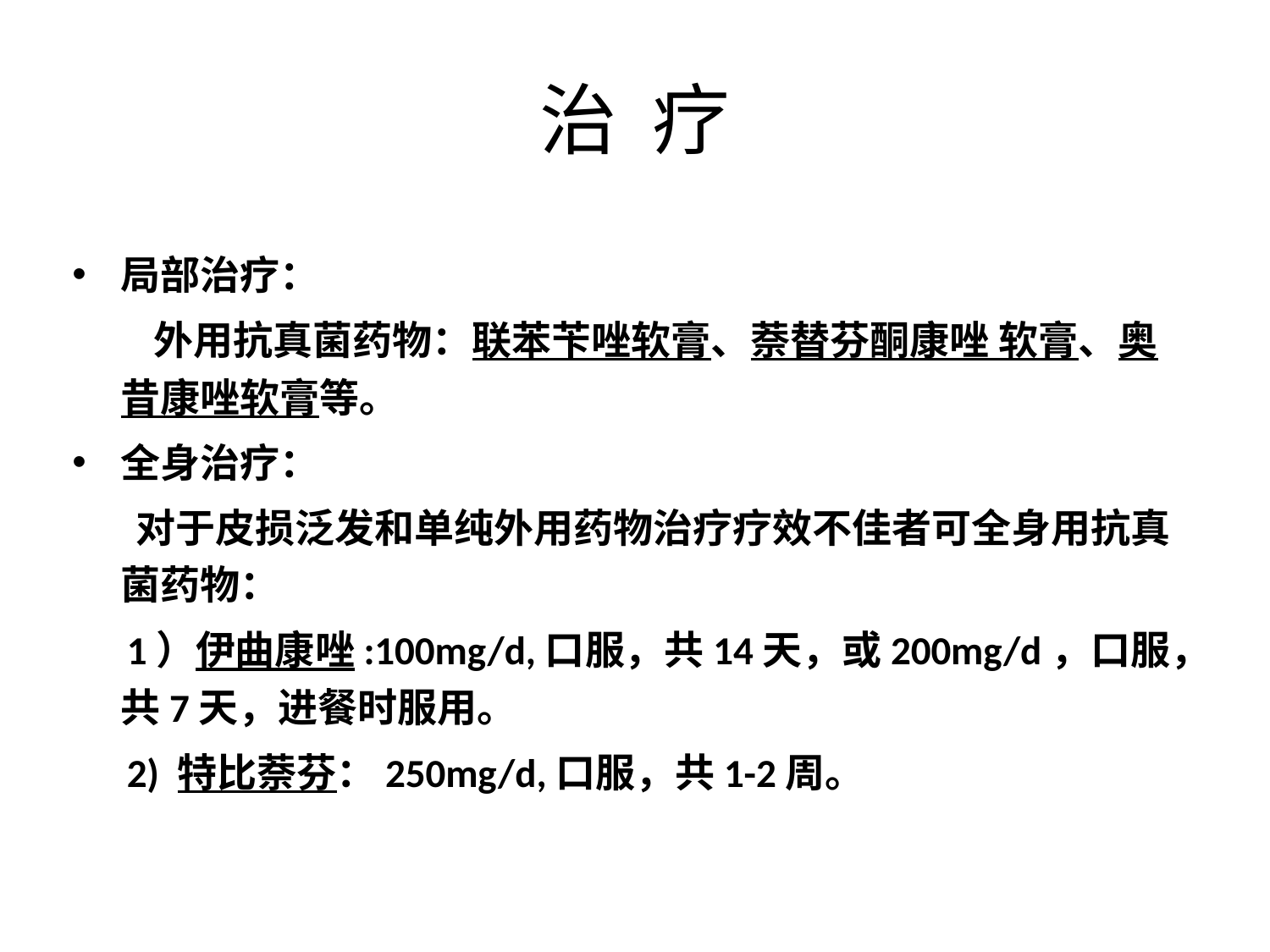

# 治  疗

局部治疗：
        外用抗真菌药物：联苯苄唑软膏、萘替芬酮康唑 软膏、奥昔康唑软膏等。
全身治疗：
      对于皮损泛发和单纯外用药物治疗疗效不佳者可全身用抗真菌药物：
      1）伊曲康唑:100mg/d,口服，共14天，或200mg/d，口服，共7天，进餐时服用。
      2) 特比萘芬：250mg/d,口服，共1-2周。